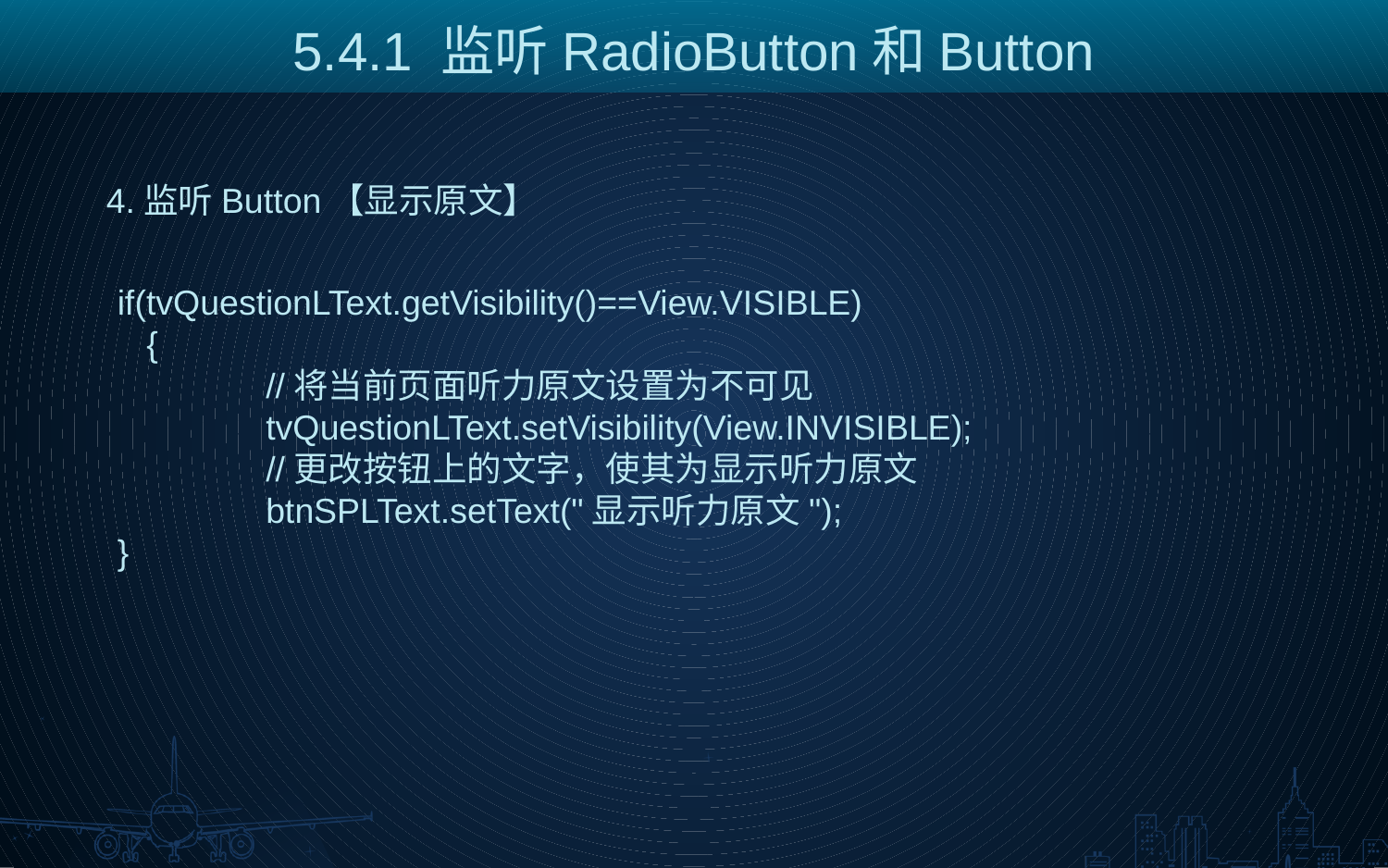

5.4.1 监听RadioButton和Button
4.监听Button【显示原文】
if(tvQuestionLText.getVisibility()==View.VISIBLE)
   {
   	 //将当前页面听力原文设置为不可见
   	 tvQuestionLText.setVisibility(View.INVISIBLE);
   	 //更改按钮上的文字，使其为显示听力原文
   	 btnSPLText.setText("显示听力原文");
}